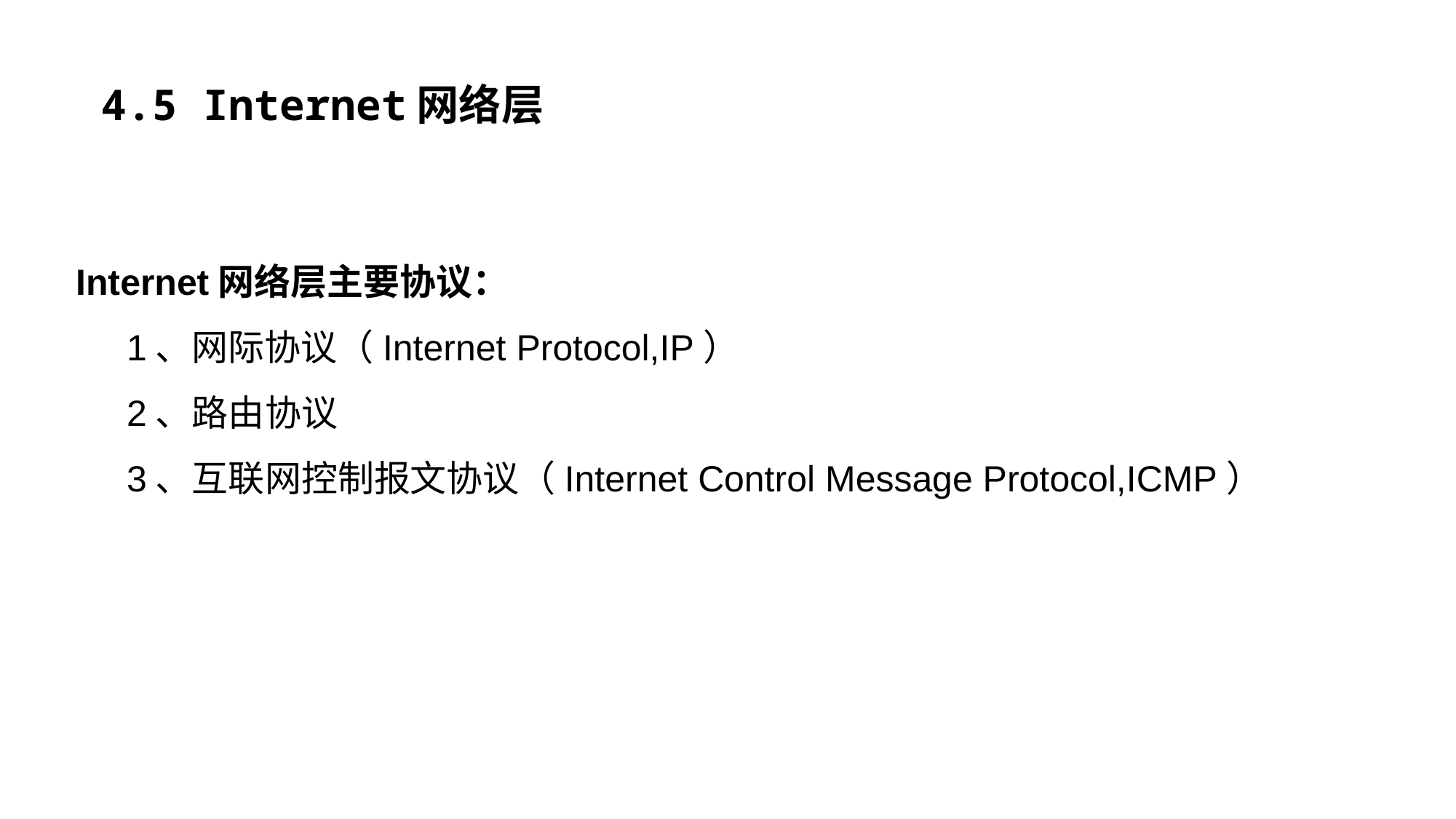

4.5 Internet网络层
Internet网络层主要协议：
     1、网际协议（Internet Protocol,IP）
     2、路由协议
     3、互联网控制报文协议（Internet Control Message Protocol,ICMP）